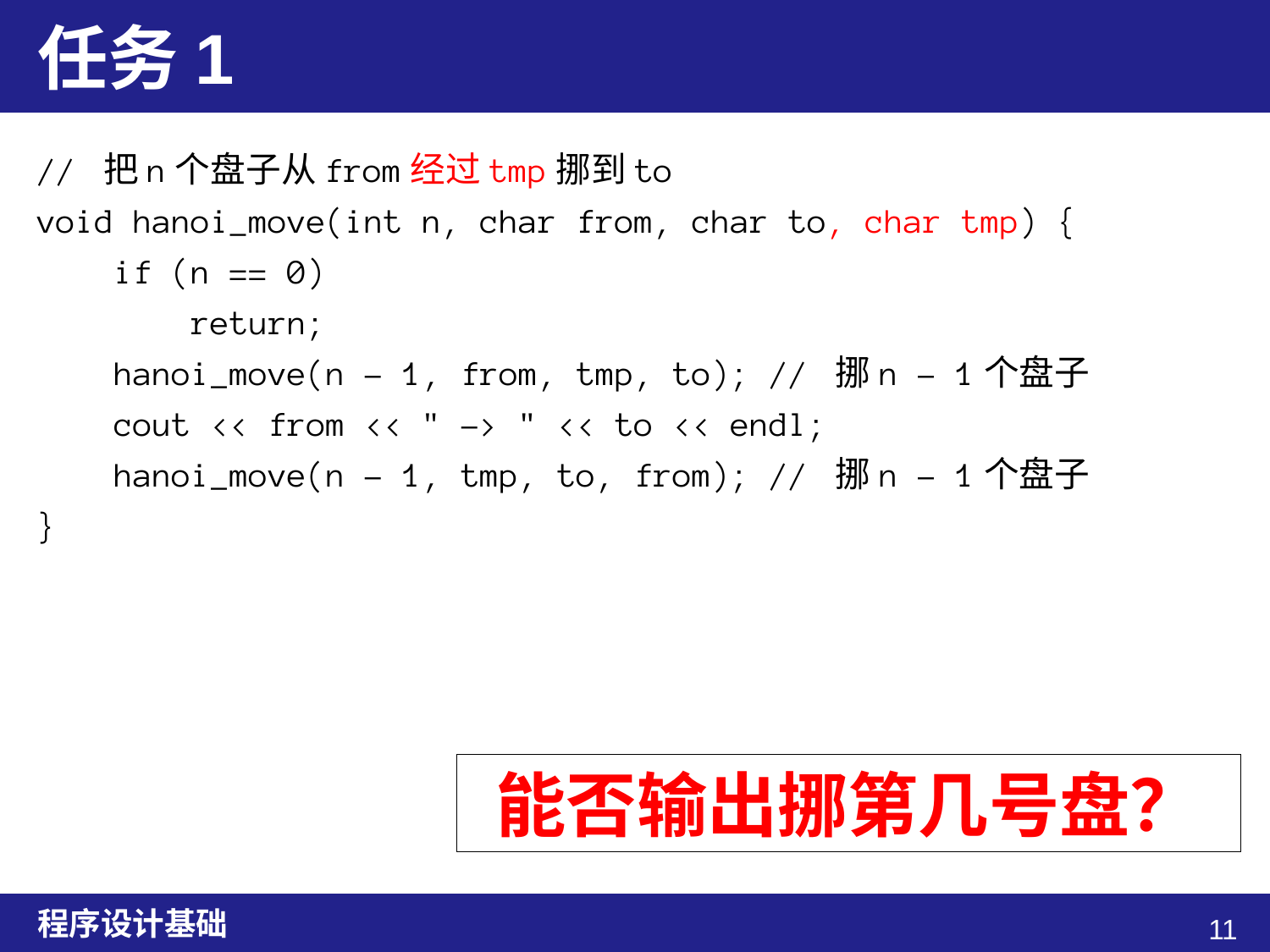

# 任务1
// 把n个盘子从from经过tmp挪到to
void hanoi_move(int n, char from, char to, char tmp) {
    if (n == 0)
        return;
    hanoi_move(n - 1, from, tmp, to); // 挪n - 1个盘子
    cout << from << " -> " << to << endl;
    hanoi_move(n - 1, tmp, to, from); // 挪n - 1个盘子
}
能否输出挪第几号盘？